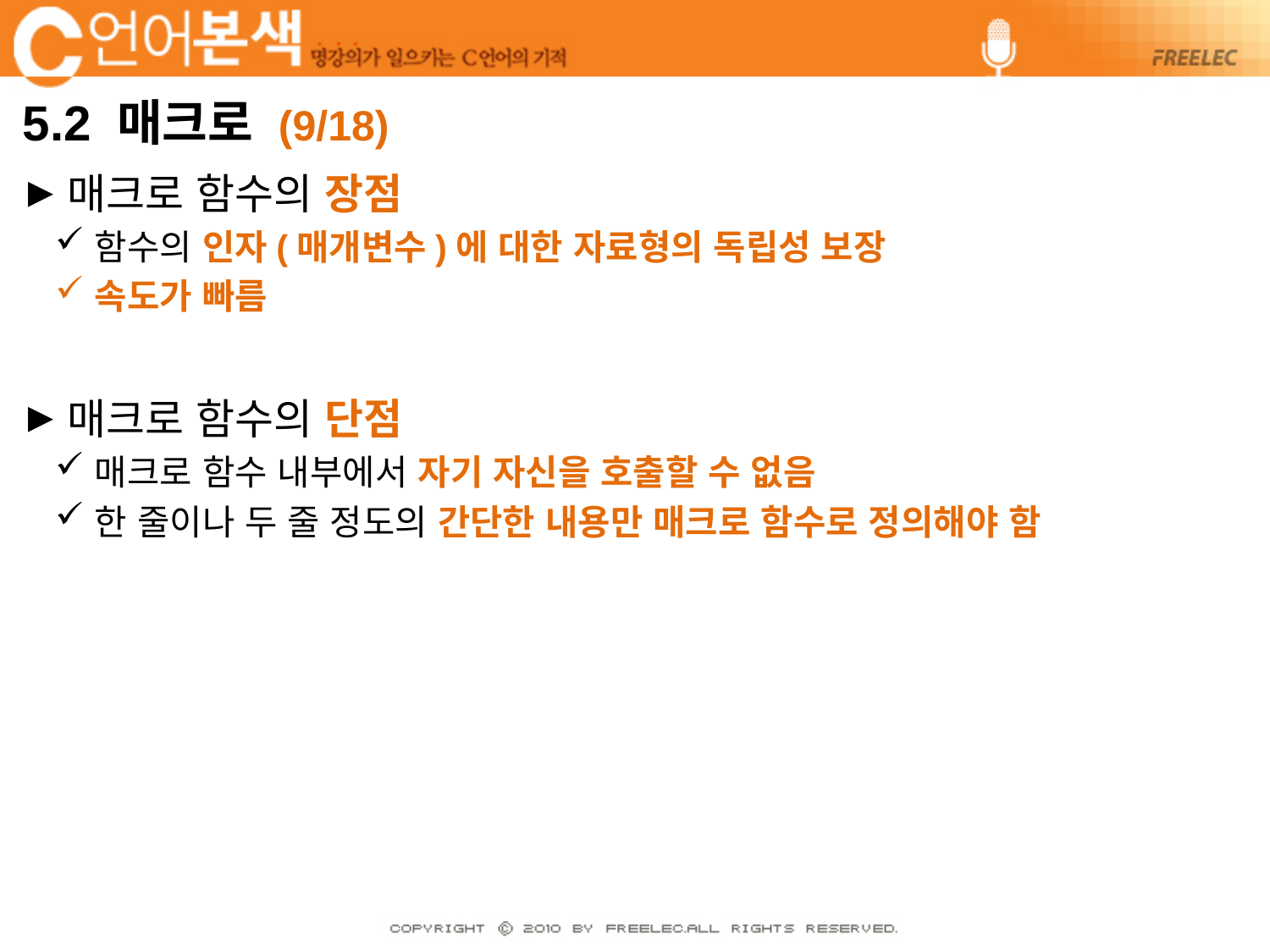

# 5.2 매크로 (9/18)
매크로 함수의 장점
함수의 인자(매개변수)에 대한 자료형의 독립성 보장
속도가 빠름

매크로 함수의 단점
매크로 함수 내부에서 자기 자신을 호출할 수 없음
한 줄이나 두 줄 정도의 간단한 내용만 매크로 함수로 정의해야 함